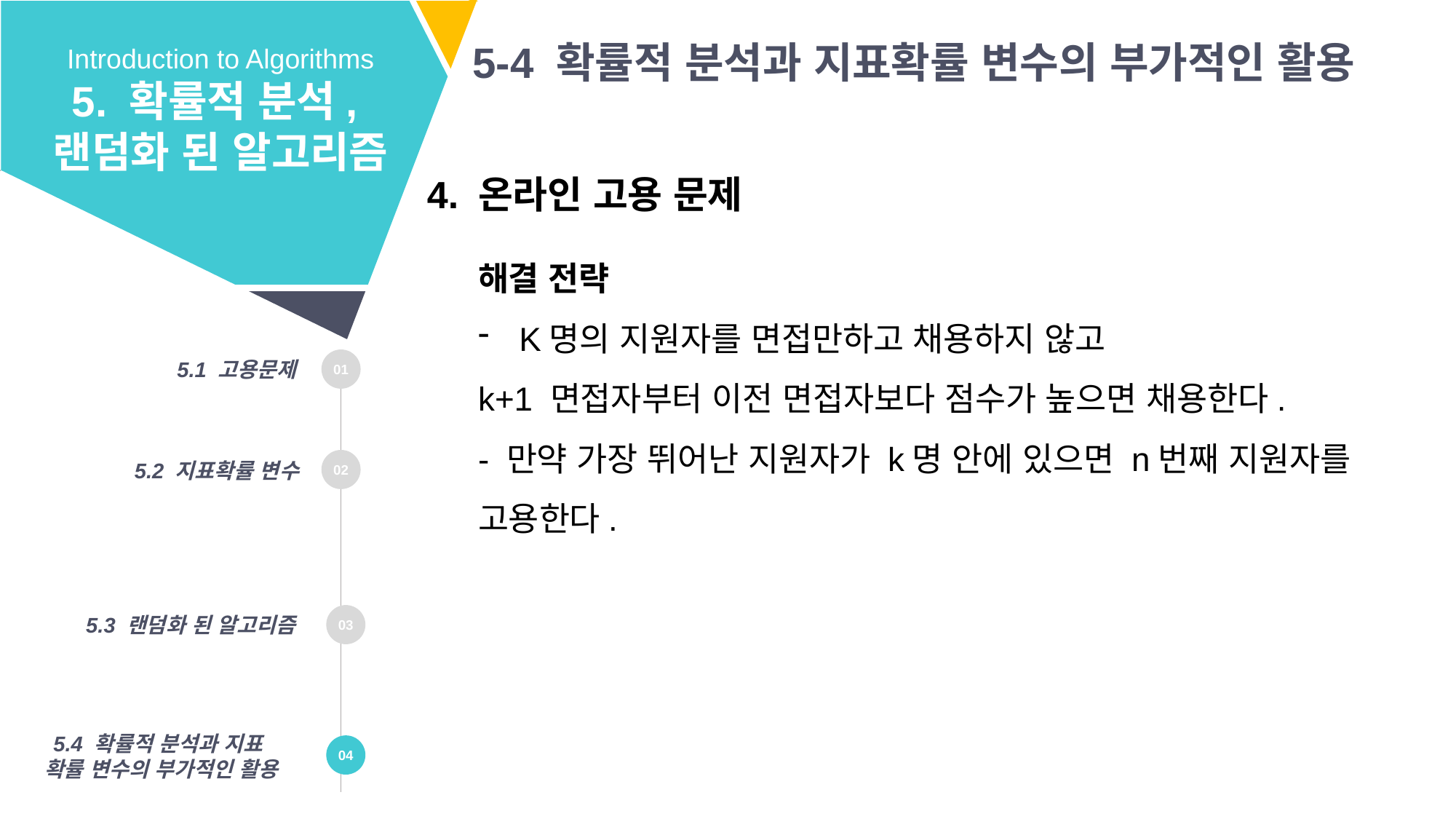

5-4 확률적 분석과 지표확률 변수의 부가적인 활용
Introduction to Algorithms
5. 확률적 분석,
랜덤화 된 알고리즘
4. 온라인 고용 문제
해결 전략
K명의 지원자를 면접만하고 채용하지 않고
k+1 면접자부터 이전 면접자보다 점수가 높으면 채용한다.
- 만약 가장 뛰어난 지원자가 k명 안에 있으면 n번째 지원자를 고용한다.
01
5.1 고용문제
02
5.2 지표확률 변수
03
5.3 랜덤화 된 알고리즘
5.4 확률적 분석과 지표
확률 변수의 부가적인 활용
04